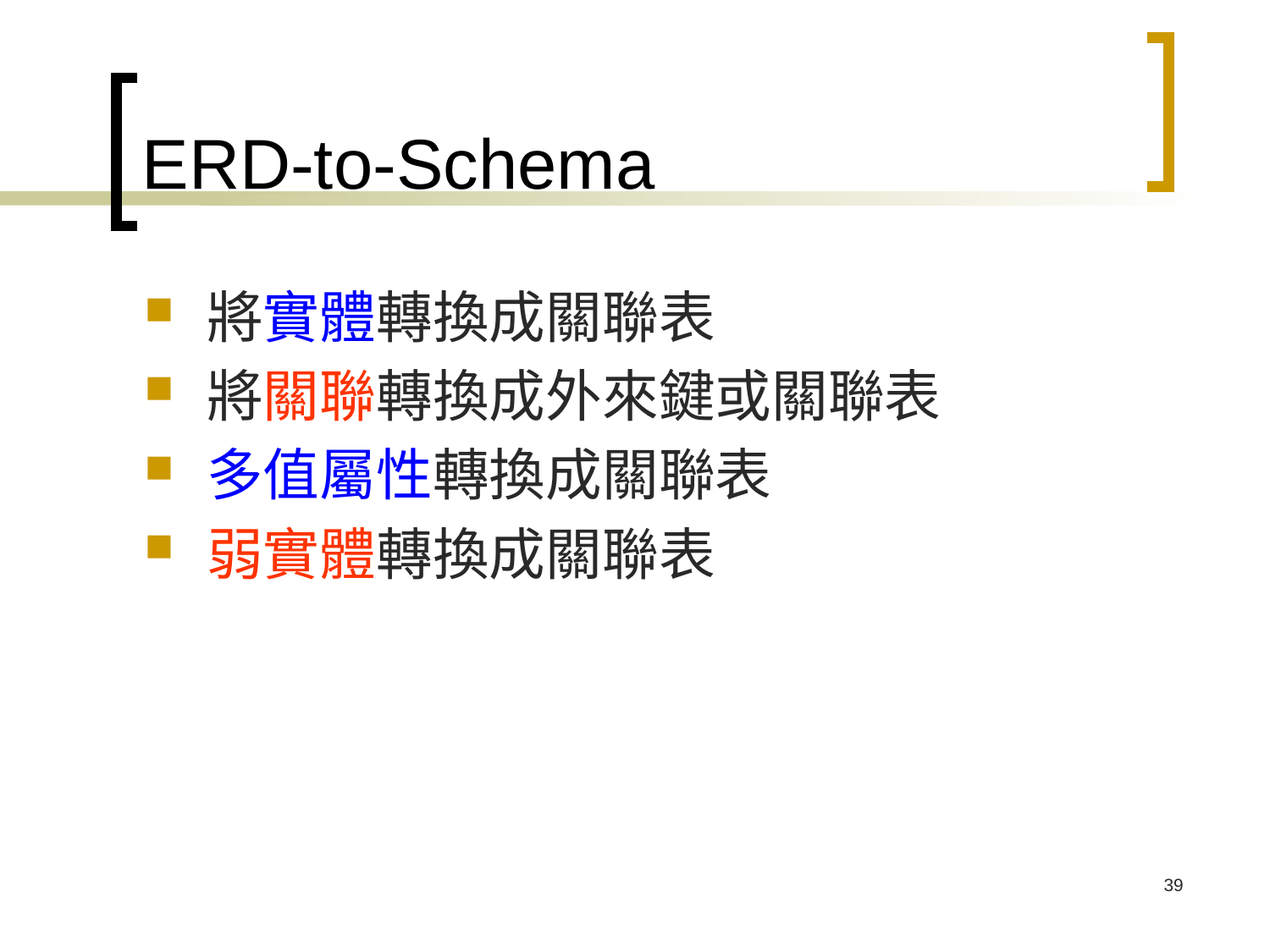

# ERD-to-Schema
將實體轉換成關聯表
將關聯轉換成外來鍵或關聯表
多值屬性轉換成關聯表
弱實體轉換成關聯表
39